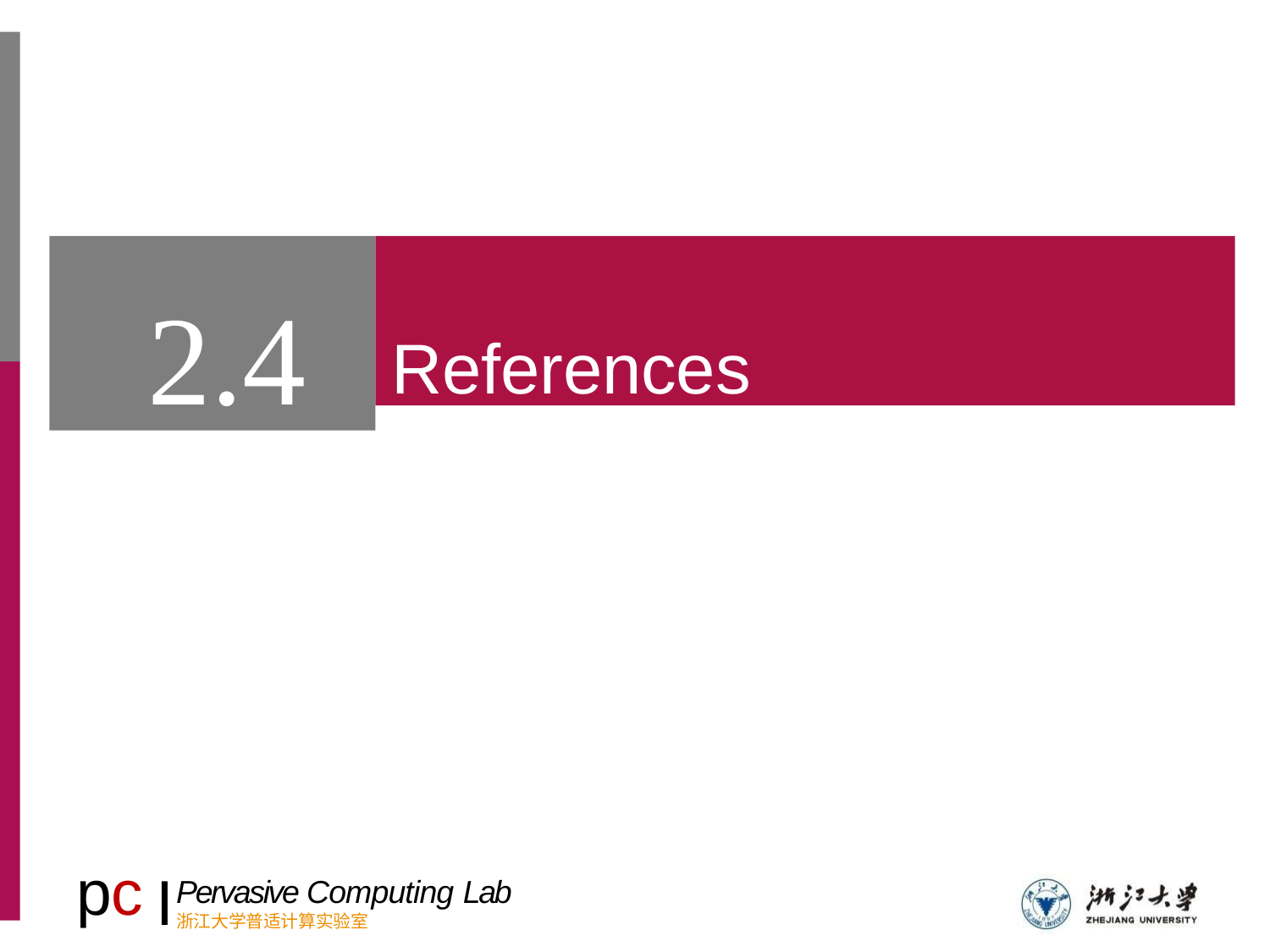

2.4
#
References
pc
I
Pervasive Computing Lab
浙江大学普适计算实验室